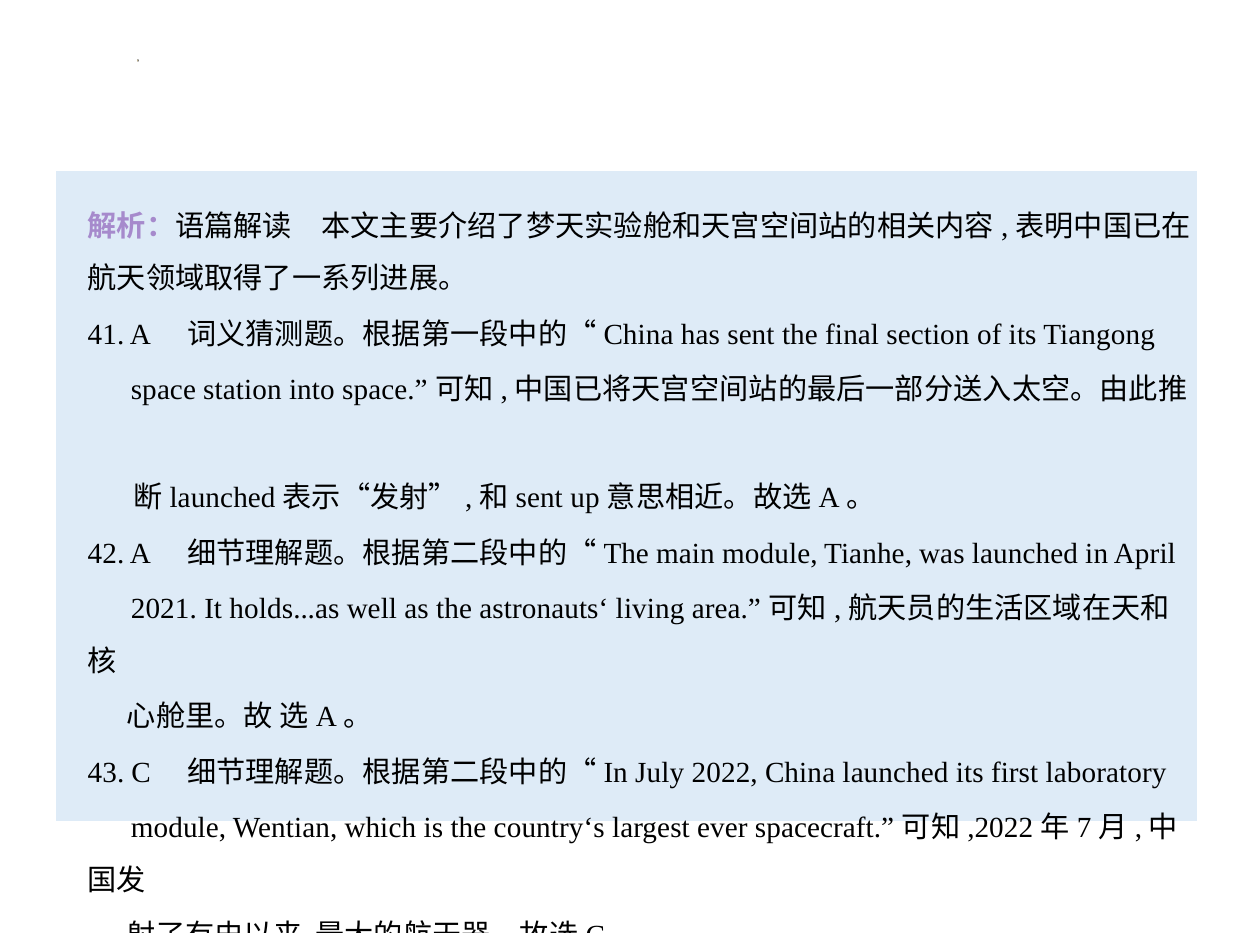

解析：语篇解读　本文主要介绍了梦天实验舱和天宫空间站的相关内容,表明中国已在航天领域取得了一系列进展。
41. A　词义猜测题。根据第一段中的“China has sent the final section of its Tiangong
      space station into space.”可知,中国已将天宫空间站的最后一部分送入太空。由此推
      断launched表示“发射”,和sent up意思相近。故选A。
42. A　细节理解题。根据第二段中的“The main module, Tianhe, was launched in April
      2021. It holds...as well as the astronauts‘ living area.”可知,航天员的生活区域在天和核
     心舱里。故 选A。
43. C　细节理解题。根据第二段中的“In July 2022, China launched its first laboratory
      module, Wentian, which is the country‘s largest ever spacecraft.”可知,2022年7月,中国发
     射了有史以来  最大的航天器。故选C。